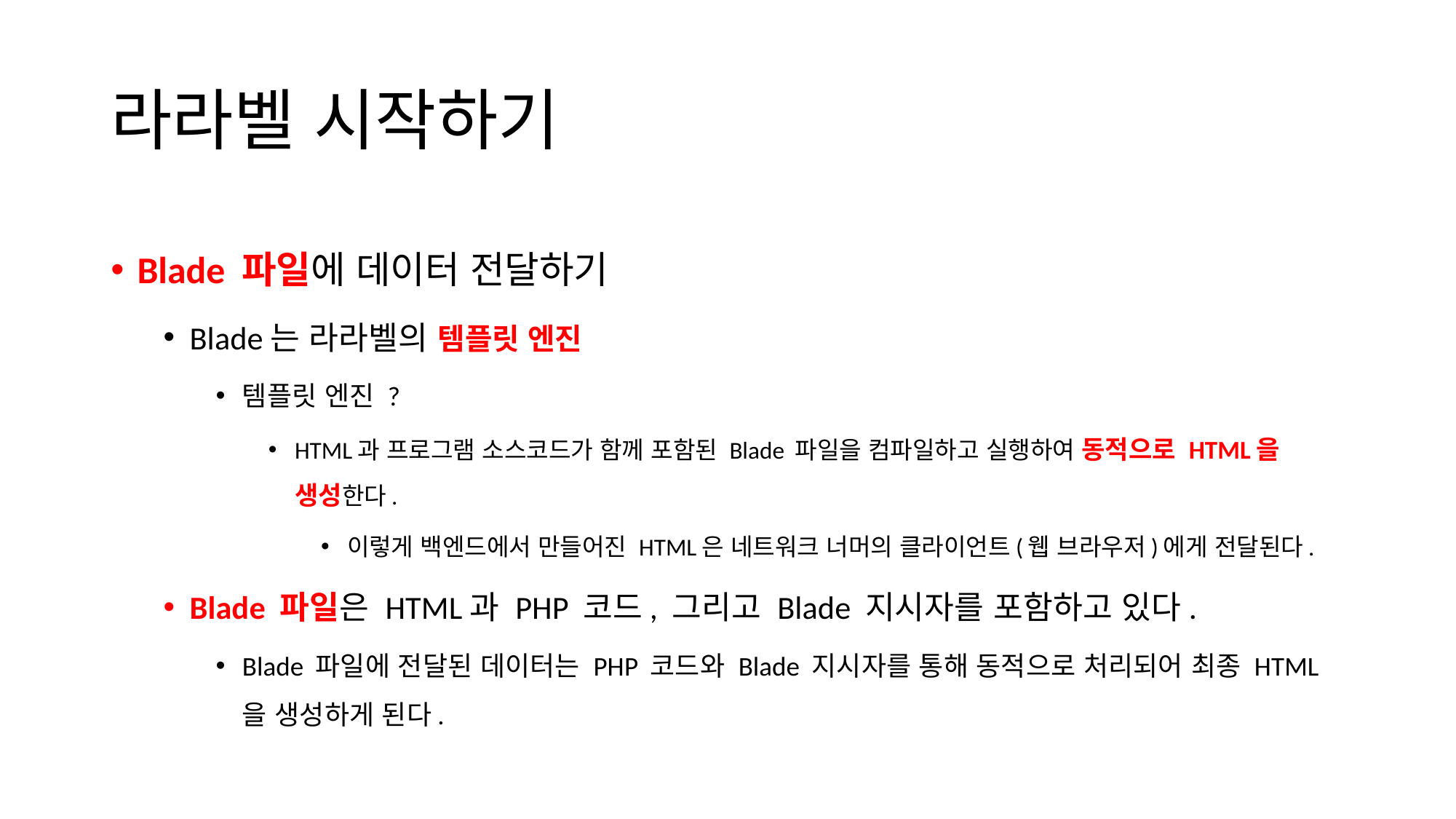

# 라라벨 시작하기
Blade 파일에 데이터 전달하기
Blade는 라라벨의 템플릿 엔진
템플릿 엔진 ?
HTML과 프로그램 소스코드가 함께 포함된 Blade 파일을 컴파일하고 실행하여 동적으로 HTML을 생성한다.
이렇게 백엔드에서 만들어진 HTML은 네트워크 너머의 클라이언트(웹 브라우저)에게 전달된다.
Blade 파일은 HTML과 PHP 코드, 그리고 Blade 지시자를 포함하고 있다.
Blade 파일에 전달된 데이터는 PHP 코드와 Blade 지시자를 통해 동적으로 처리되어 최종 HTML을 생성하게 된다.